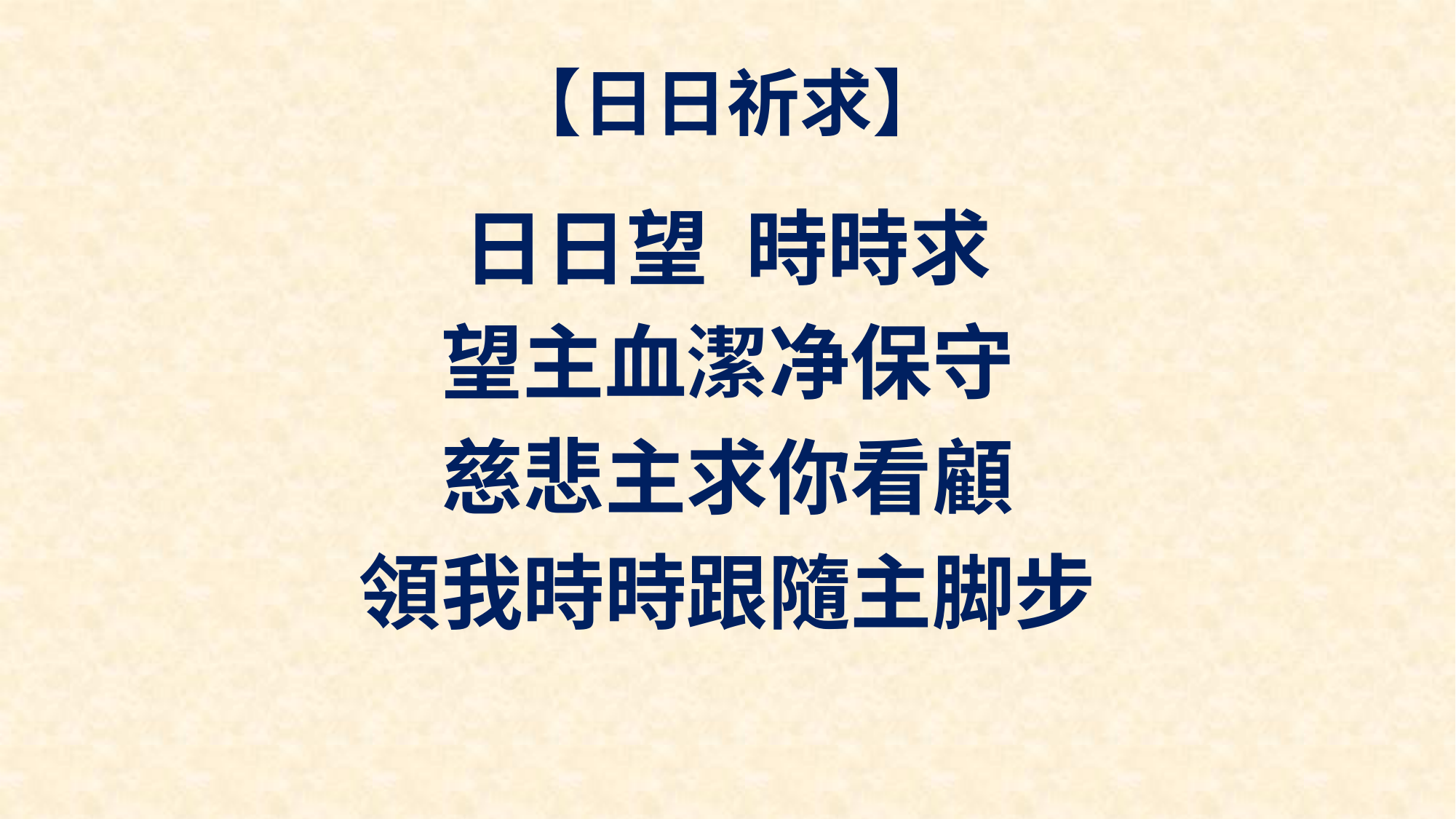

# 【日日祈求】
日日望  時時求
望主血潔净保守
慈悲主求你看顧
領我時時跟隨主脚步